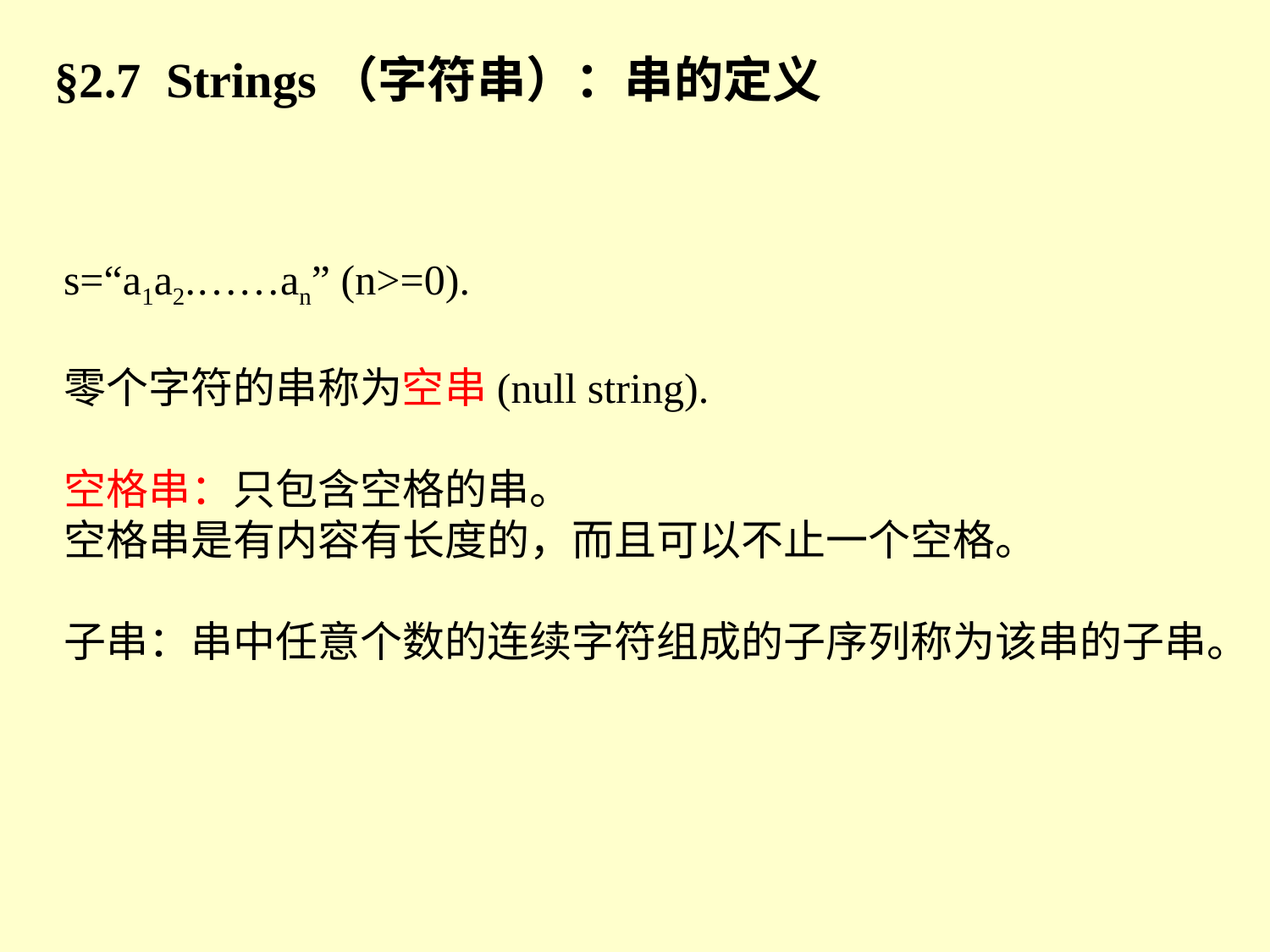

§2.7  Strings（字符串）：串的定义
s=“a1a2.……an” (n>=0).

零个字符的串称为空串(null string).

空格串：只包含空格的串。
空格串是有内容有长度的，而且可以不止一个空格。

子串：串中任意个数的连续字符组成的子序列称为该串的子串。